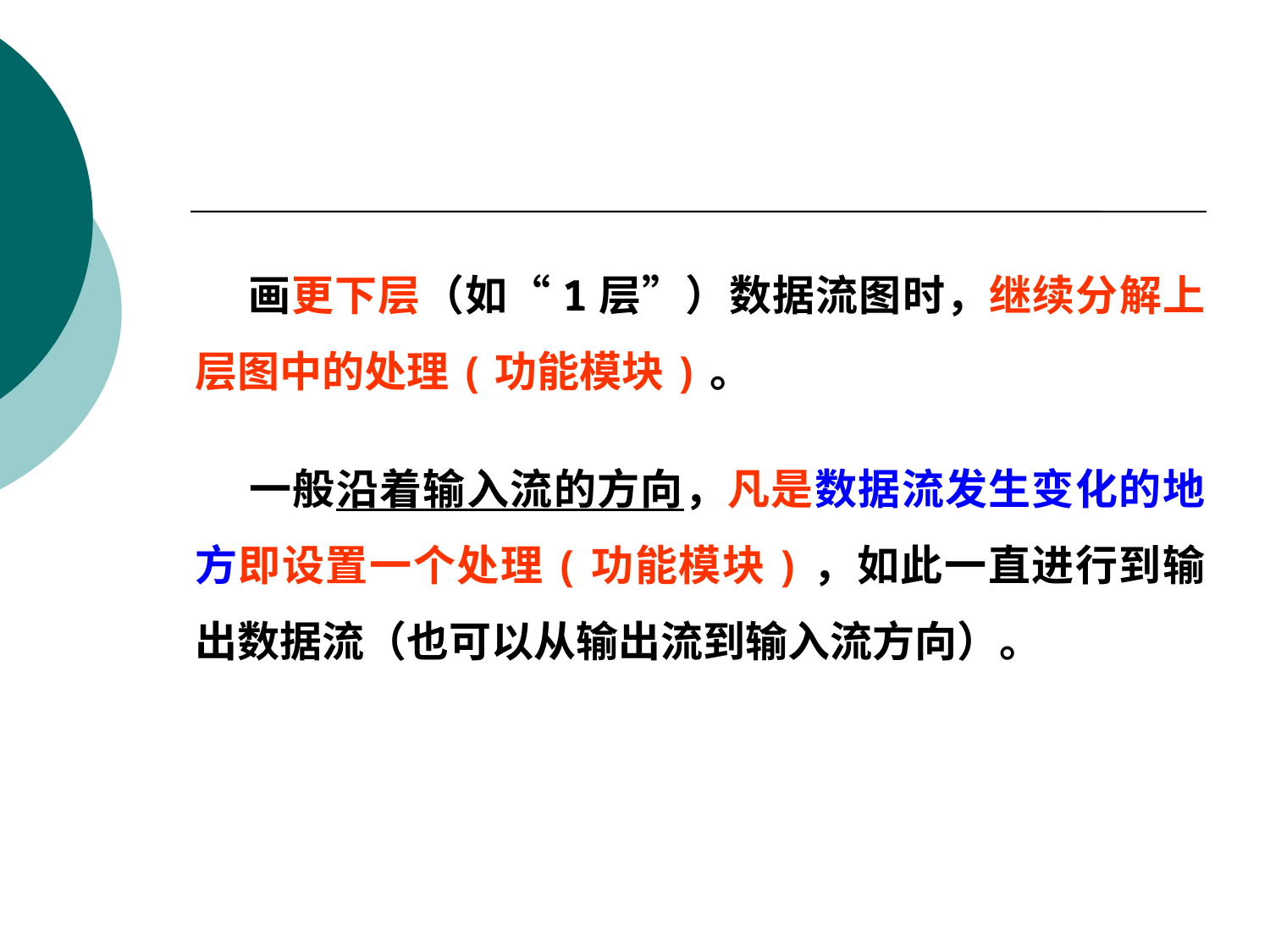

画更下层（如“1层”）数据流图时，继续分解上层图中的处理(功能模块)。
    一般沿着输入流的方向，凡是数据流发生变化的地方即设置一个处理(功能模块)，如此一直进行到输出数据流（也可以从输出流到输入流方向）。